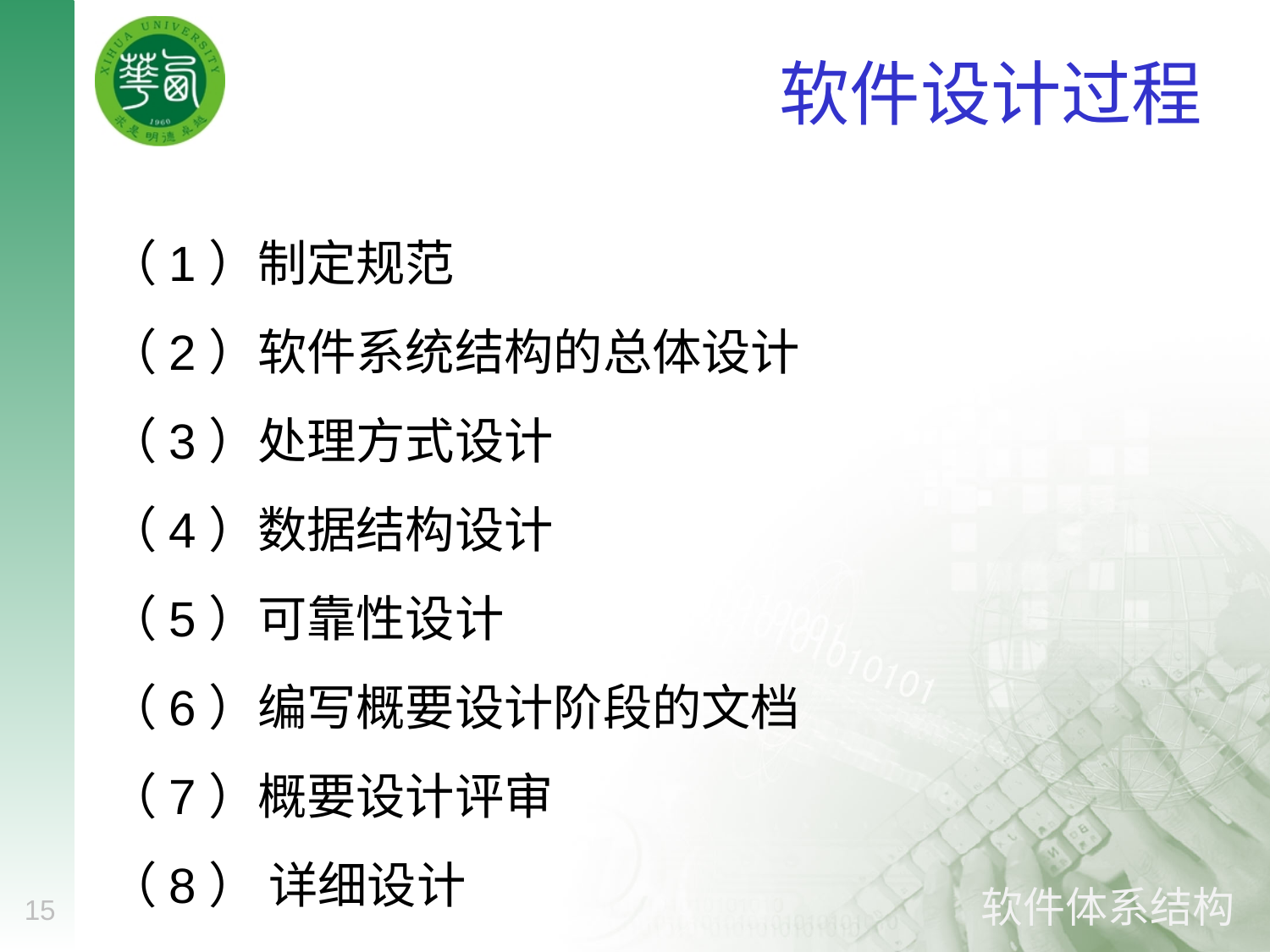

# 软件设计过程
（1）制定规范
（2）软件系统结构的总体设计
（3）处理方式设计
（4）数据结构设计
（5）可靠性设计
（6）编写概要设计阶段的文档
（7）概要设计评审
（8） 详细设计
15